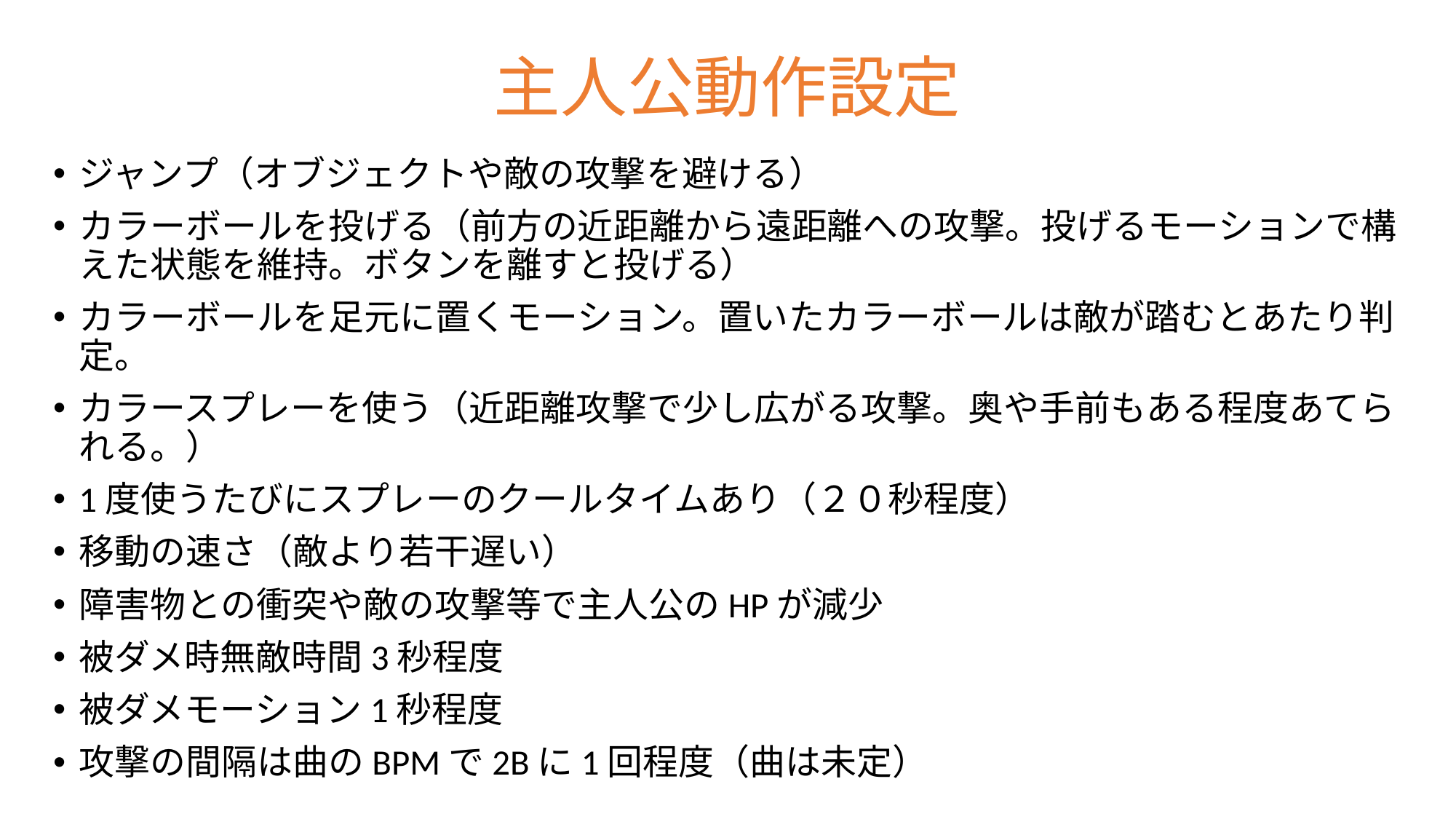

# 主人公動作設定
ジャンプ（オブジェクトや敵の攻撃を避ける）
カラーボールを投げる（前方の近距離から遠距離への攻撃。投げるモーションで構えた状態を維持。ボタンを離すと投げる）
カラーボールを足元に置くモーション。置いたカラーボールは敵が踏むとあたり判定。
カラースプレーを使う（近距離攻撃で少し広がる攻撃。奥や手前もある程度あてられる。）
1度使うたびにスプレーのクールタイムあり（２０秒程度）
移動の速さ（敵より若干遅い）
障害物との衝突や敵の攻撃等で主人公のHPが減少
被ダメ時無敵時間3秒程度
被ダメモーション1秒程度
攻撃の間隔は曲のBPMで2Bに1回程度（曲は未定）